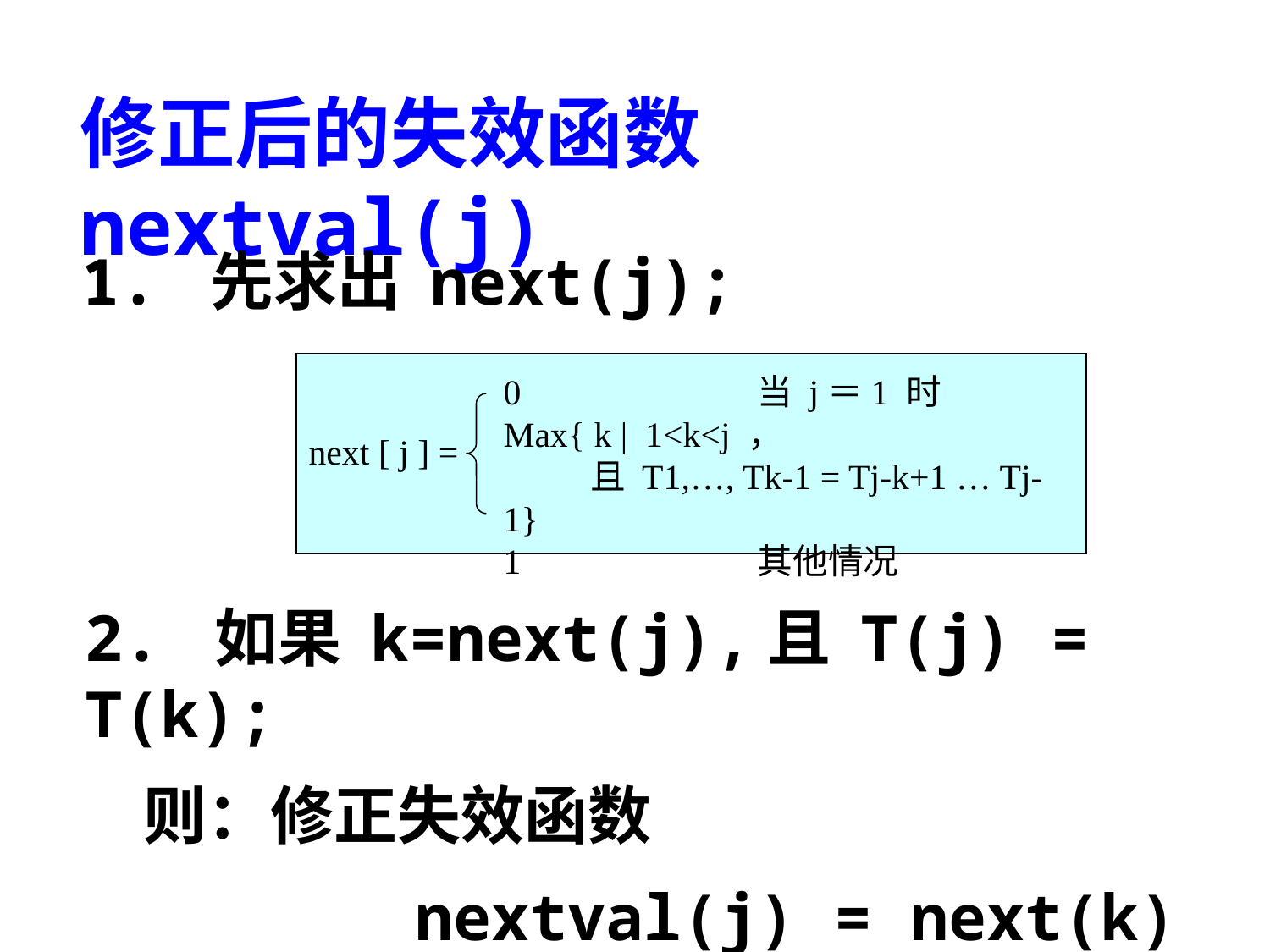

修正后的失效函数 nextval(j)
1. 先求出 next(j);

0   		当 j＝1 时
Max{ k |  1<k<j ，
          且 T1,…, Tk-1 = Tj-k+1 … Tj-1}
1		其他情况

next [ j ] =
2. 如果 k=next(j),且 T(j) = T(k);
   则：修正失效函数
		  nextval(j) = next(k)